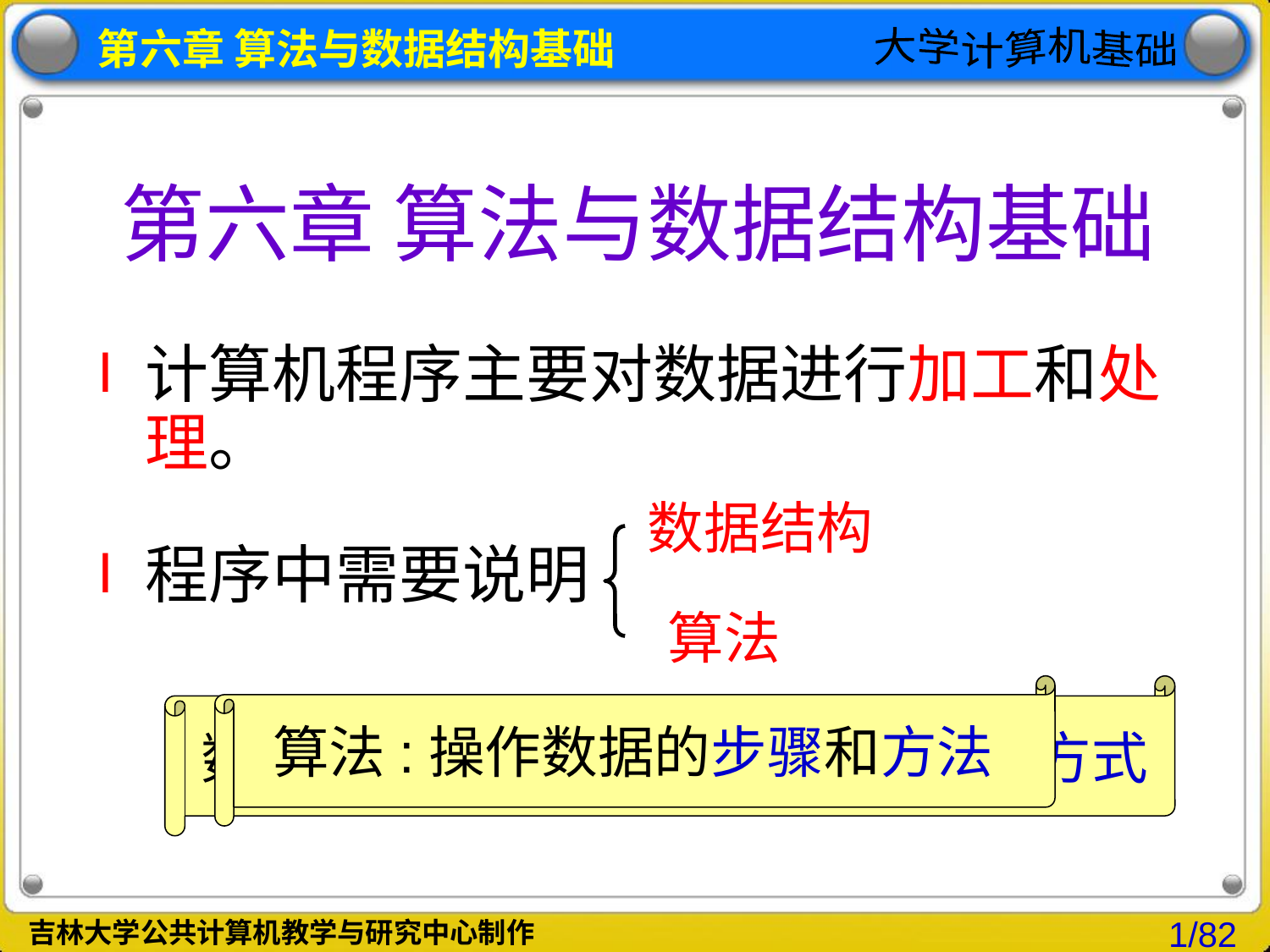

# 第六章 算法与数据结构基础
计算机程序主要对数据进行加工和处理。
程序中需要说明
数据结构

算法
数据结构:数据的组织形式和存储方式
算法:操作数据的步骤和方法
1/82